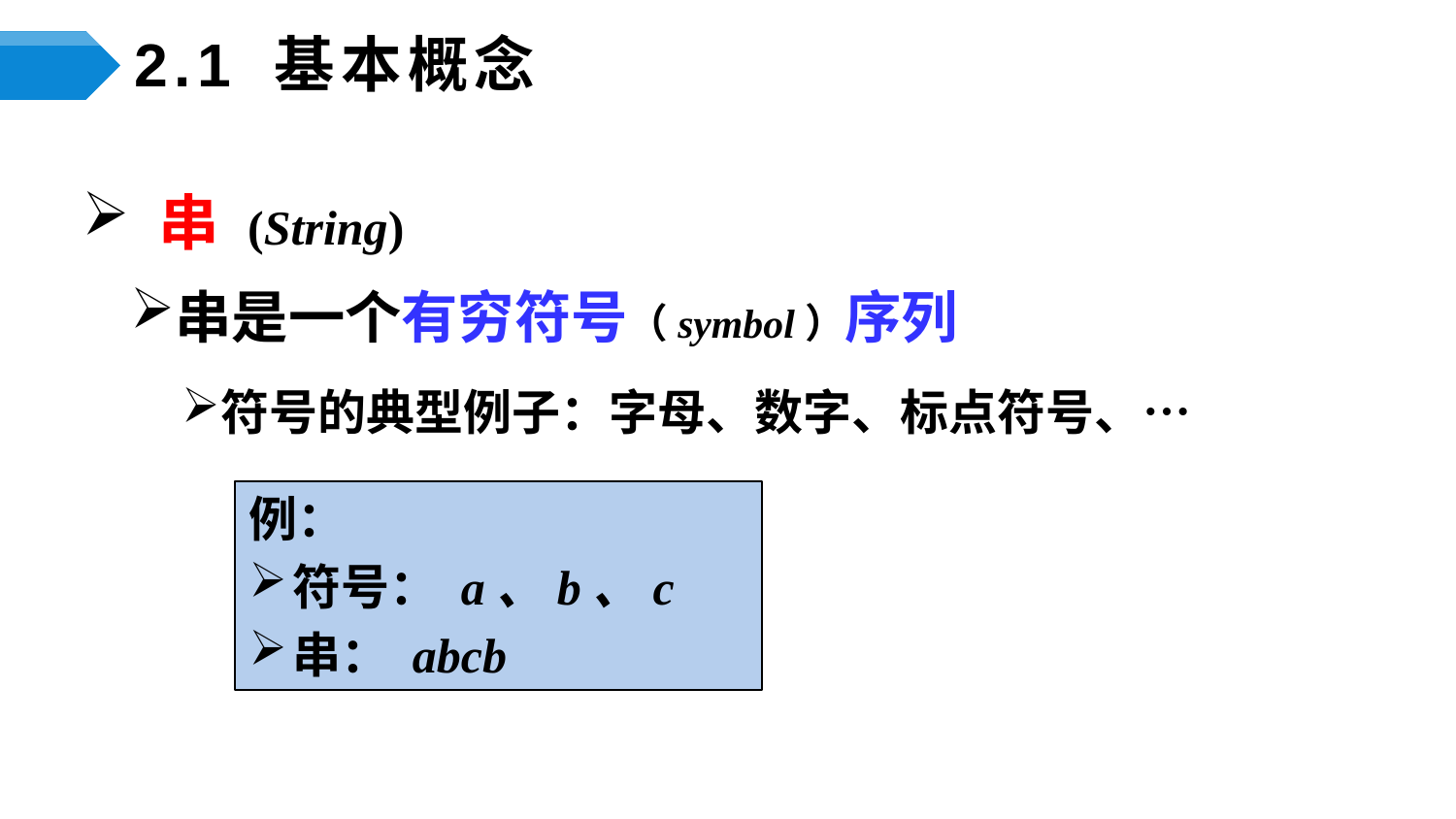

# 2.1 基本概念
 串 (String)
串是一个有穷符号（symbol）序列
符号的典型例子：字母、数字、标点符号、…

例：
符号： a、b、c
串： abcb